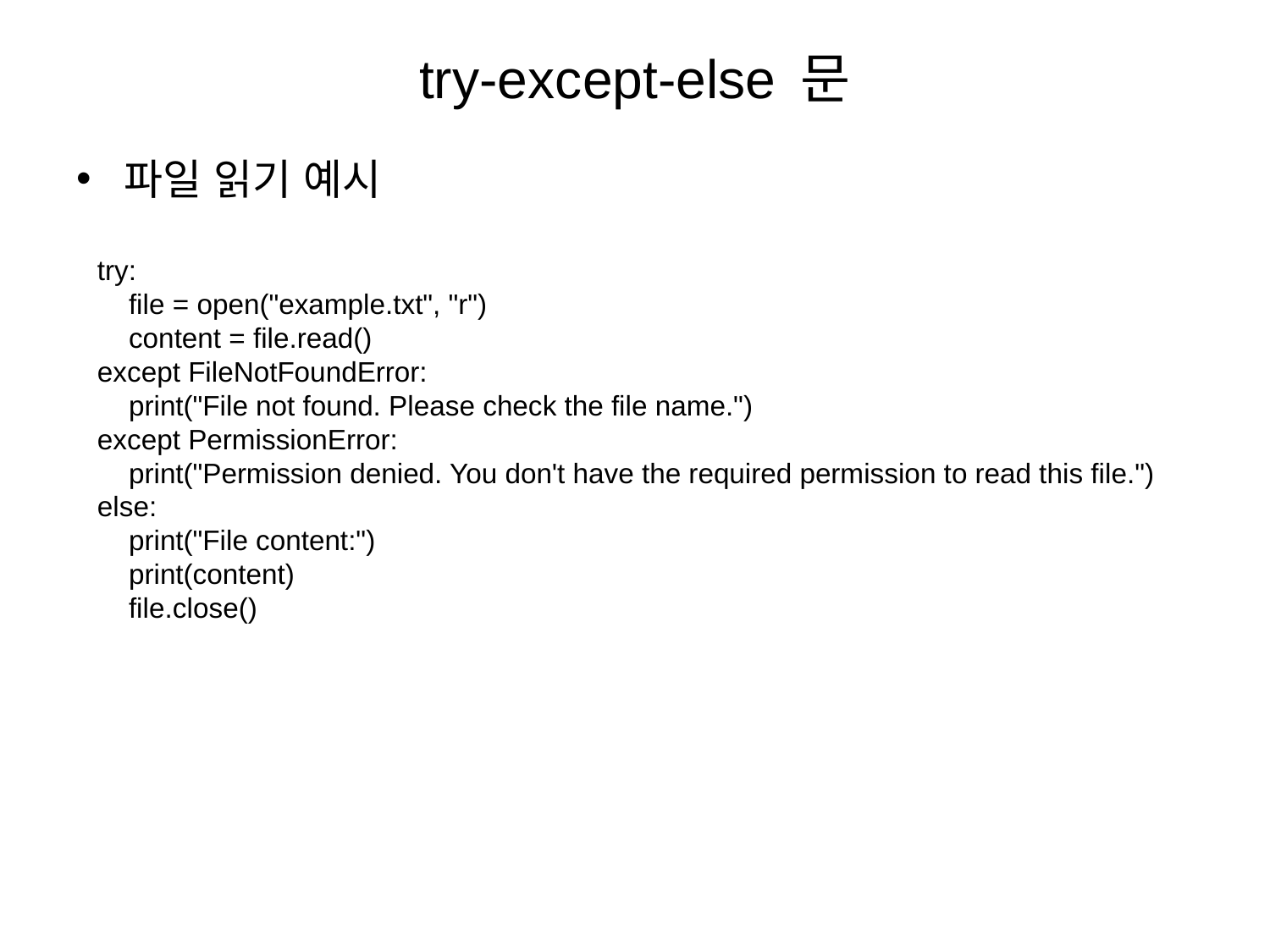

# try-except-else 문
파일 읽기 예시
try:
    file = open("example.txt", "r")
    content = file.read()
except FileNotFoundError:
    print("File not found. Please check the file name.")
except PermissionError:
    print("Permission denied. You don't have the required permission to read this file.")
else:
    print("File content:")
    print(content)
    file.close()